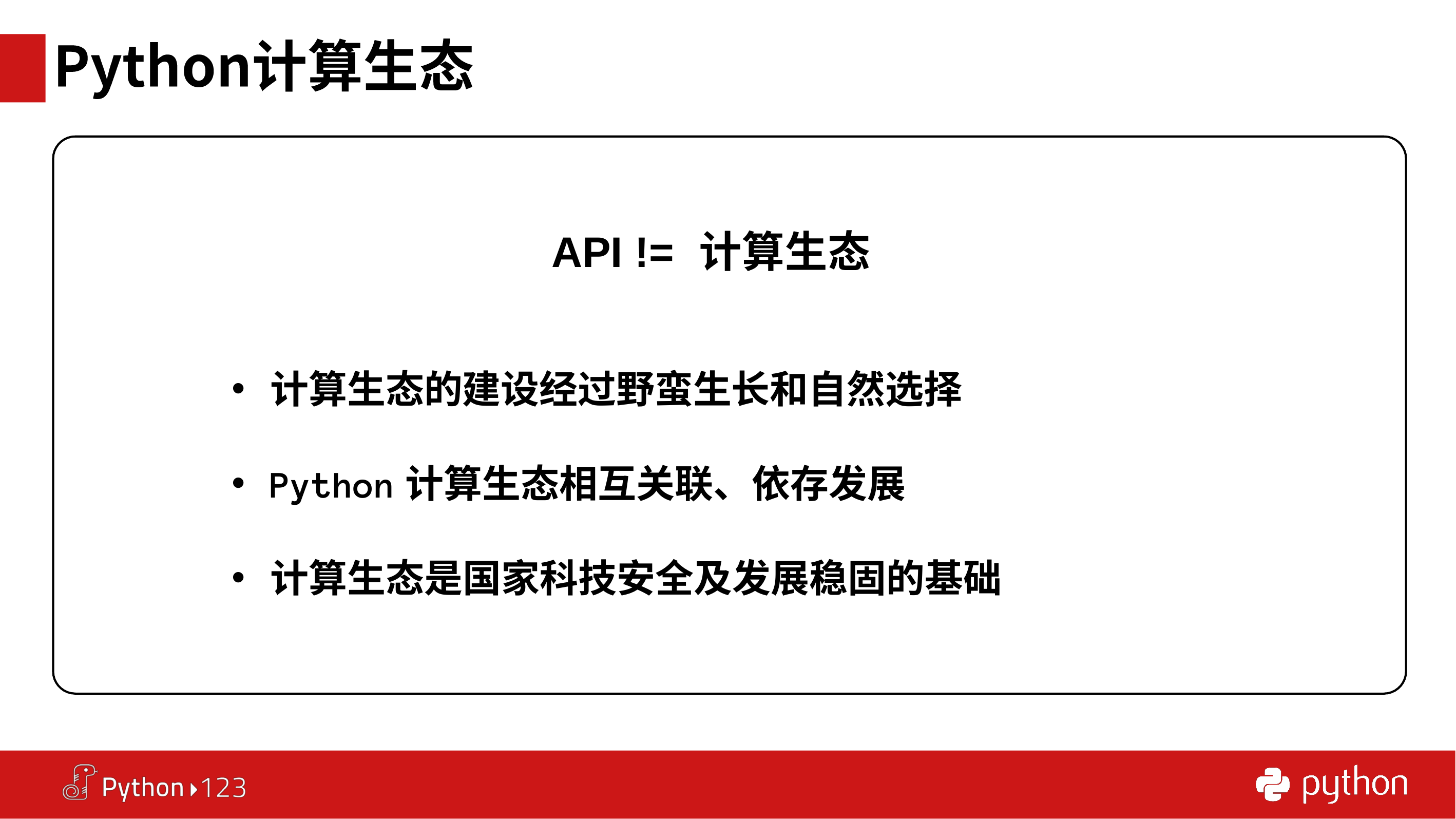

# API !=
计算生态的建设经过野蛮生长和自然选择

Python计算生态相互关联、依存发展

计算生态是国家科技安全及发展稳固的基础